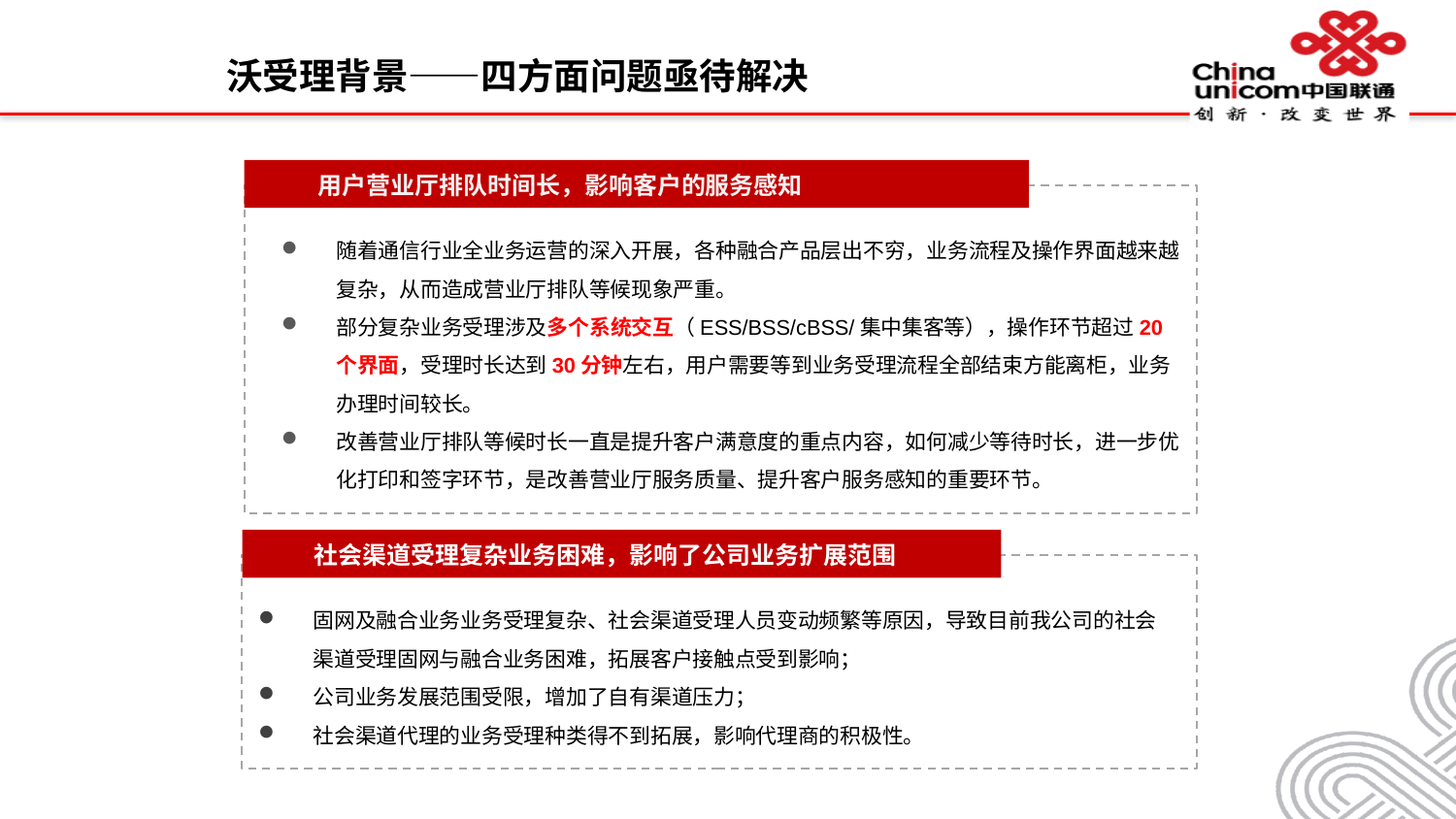

沃受理背景——四方面问题亟待解决

用户营业厅排队时间长，影响客户的服务感知

随着通信行业全业务运营的深入开展，各种融合产品层出不穷，业务流程及操作界面越来越复杂，从而造成营业厅排队等候现象严重。
部分复杂业务受理涉及多个系统交互（ESS/BSS/cBSS/集中集客等），操作环节超过20个界面，受理时长达到30分钟左右，用户需要等到业务受理流程全部结束方能离柜，业务办理时间较长。
改善营业厅排队等候时长一直是提升客户满意度的重点内容，如何减少等待时长，进一步优化打印和签字环节，是改善营业厅服务质量、提升客户服务感知的重要环节。

社会渠道受理复杂业务困难，影响了公司业务扩展范围

固网及融合业务业务受理复杂、社会渠道受理人员变动频繁等原因，导致目前我公司的社会渠道受理固网与融合业务困难，拓展客户接触点受到影响；
公司业务发展范围受限，增加了自有渠道压力；
社会渠道代理的业务受理种类得不到拓展，影响代理商的积极性。
5